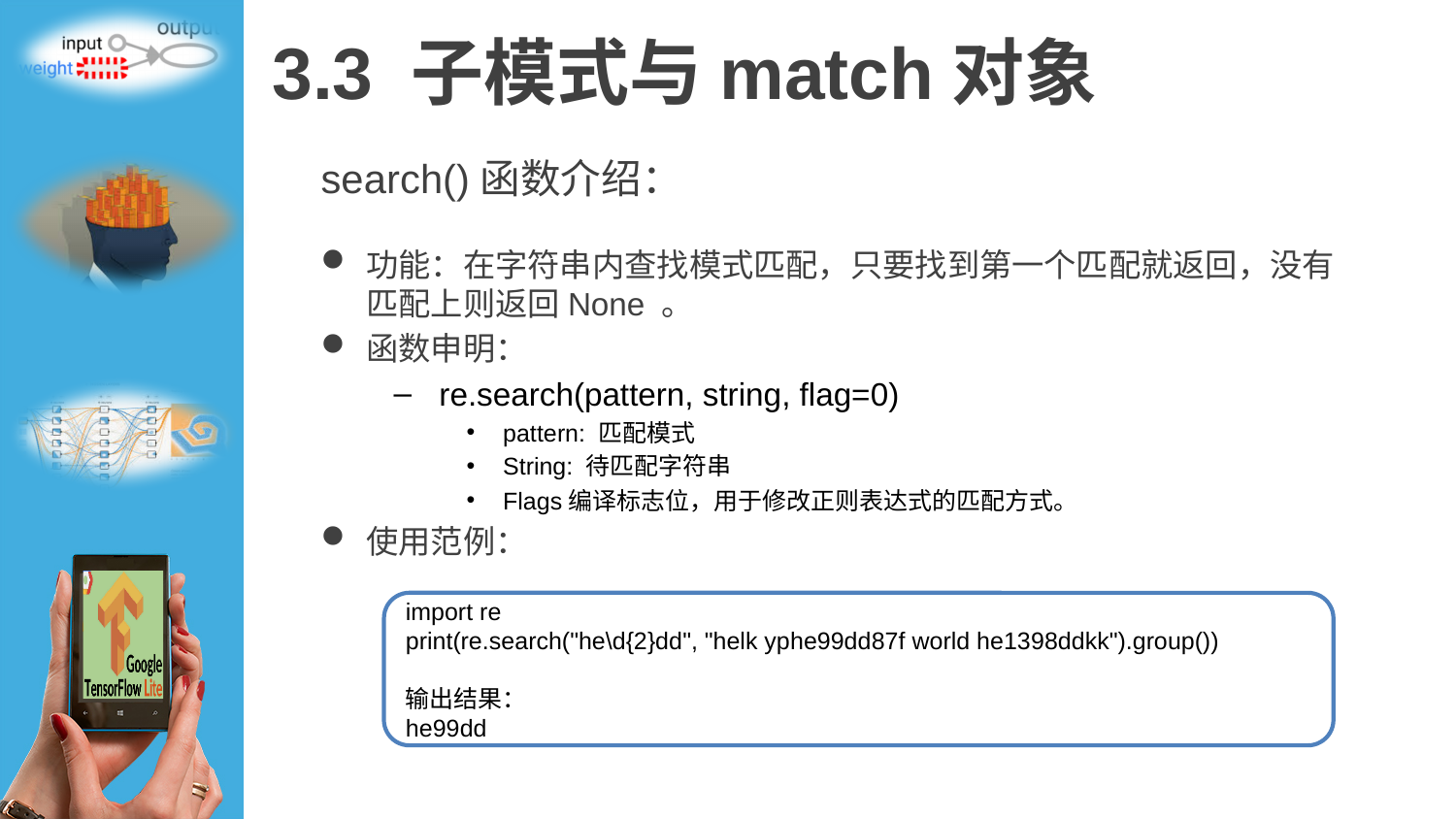

# 3.3 子模式与match对象
search()函数介绍：
功能：在字符串内查找模式匹配，只要找到第一个匹配就返回，没有匹配上则返回None 。
函数申明：
re.search(pattern, string, flag=0)
pattern: 匹配模式
String: 待匹配字符串
Flags编译标志位，用于修改正则表达式的匹配方式。
使用范例：

import re
print(re.search("he\d{2}dd", "helk yphe99dd87f world he1398ddkk").group())

输出结果：
he99dd